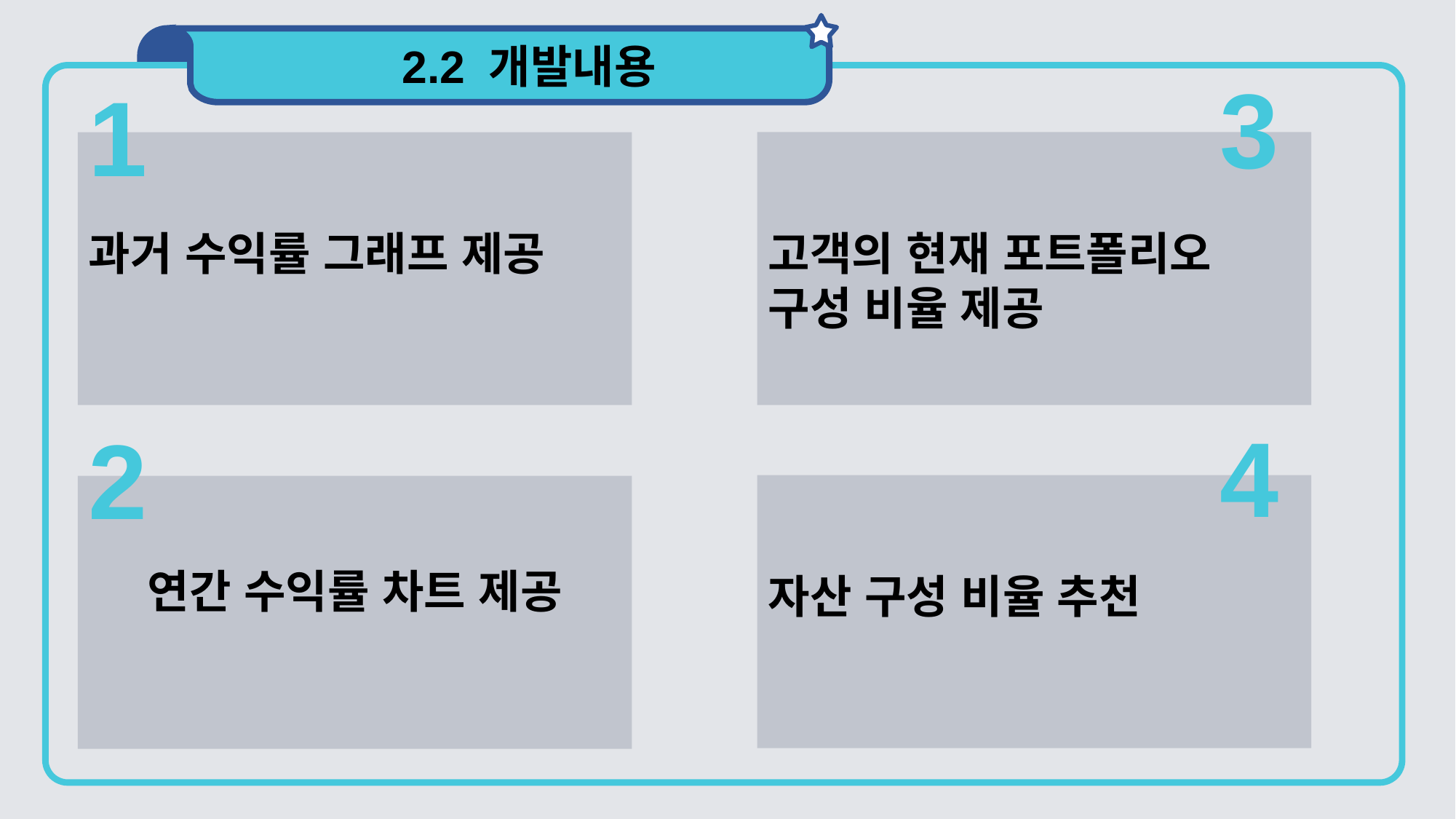

2.2 개발내용
3

1

고객의 현재 포트폴리오
구성 비율 제공

과거 수익률 그래프 제공

4
2

자산 구성 비율 추천

연간 수익률 차트 제공